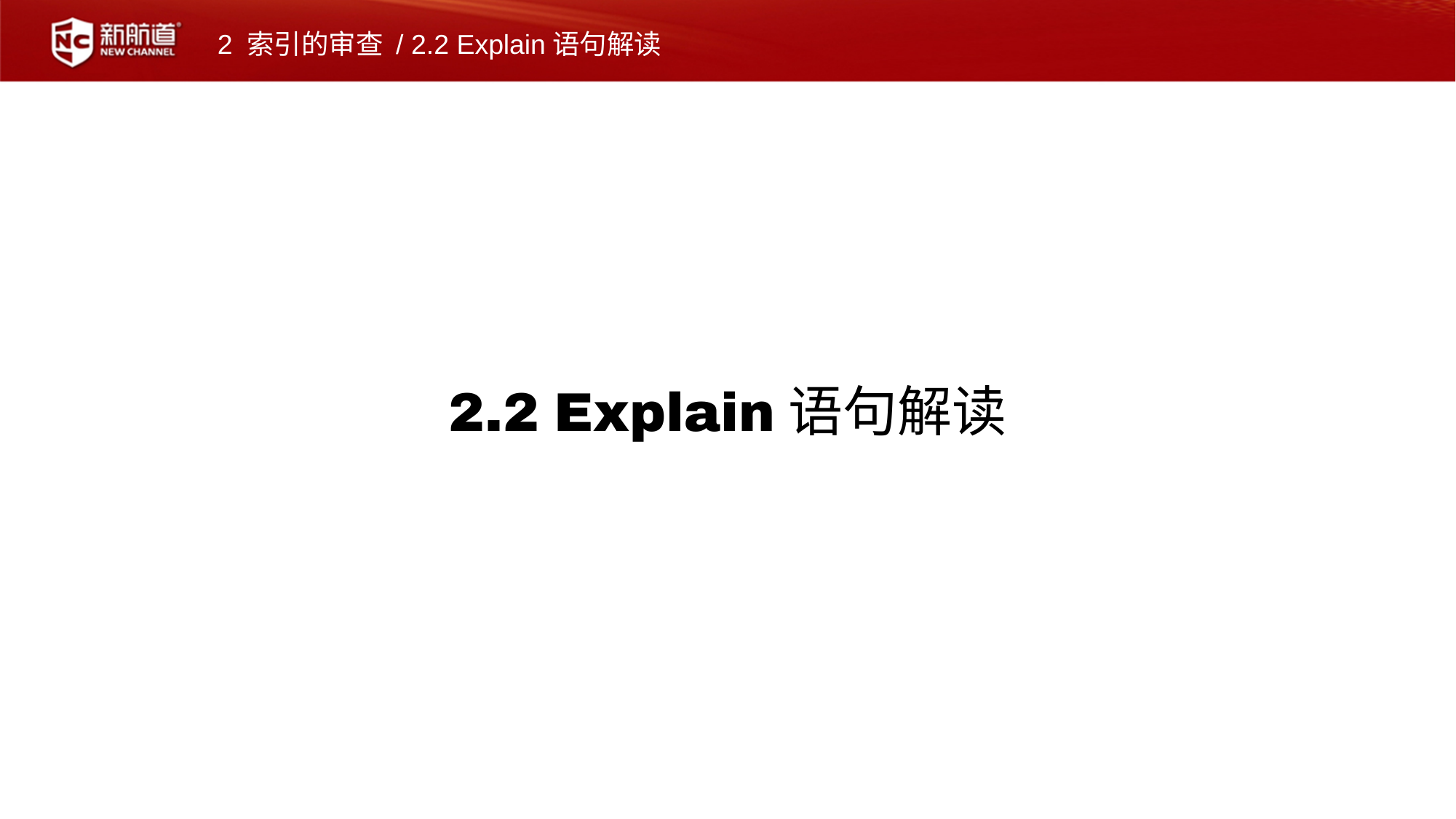

2 索引的审查 / 2.2 Explain语句解读
2.2 Explain语句解读